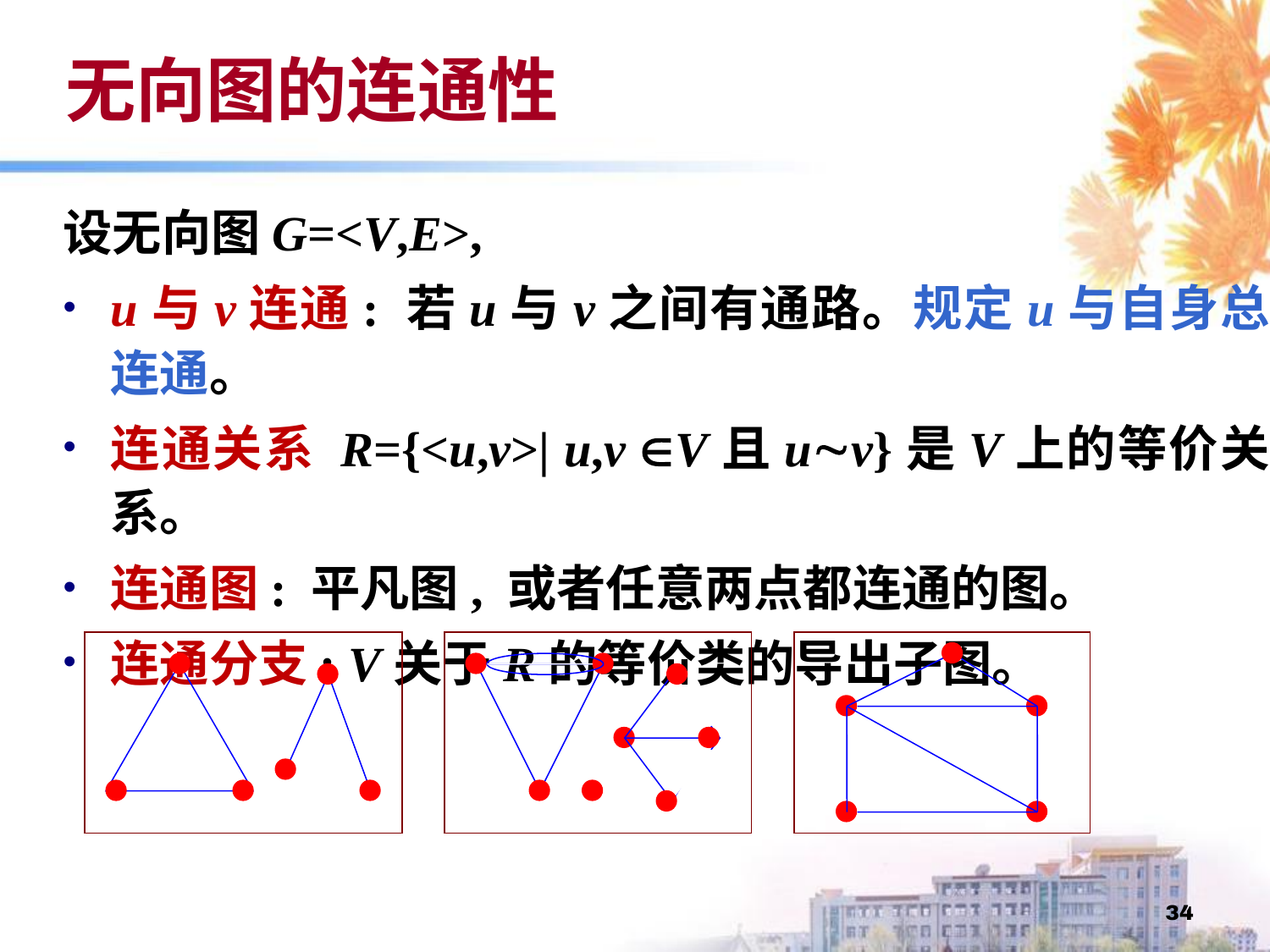

# 无向图的连通性
设无向图G=<V,E>,
u与v连通: 若u与v之间有通路。规定u与自身总连通。
连通关系 R={<u,v>| u,v ∈V且u∼v}是V上的等价关系。
连通图: 平凡图, 或者任意两点都连通的图。
连通分支: V关于R的等价类的导出子图。

34